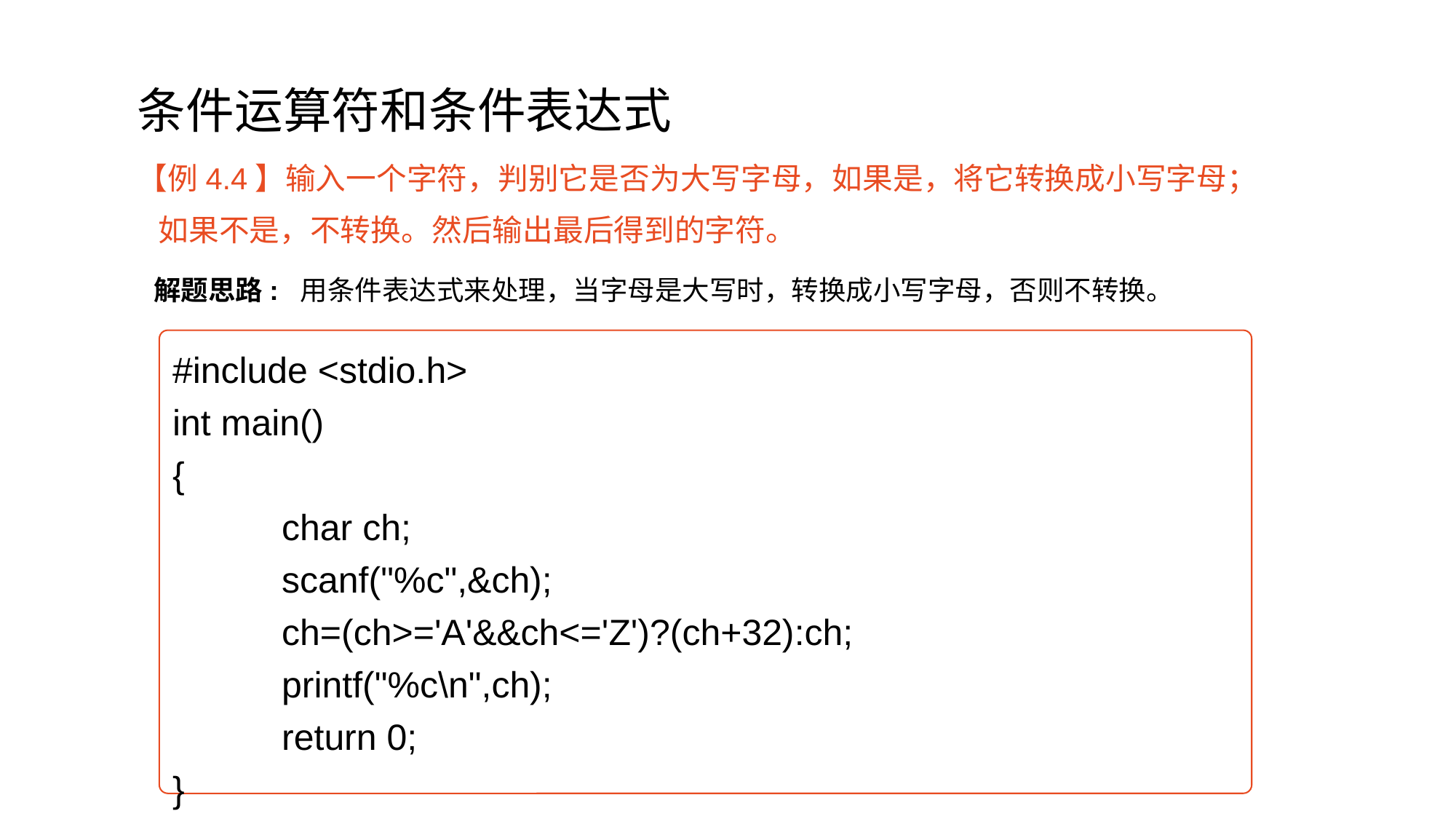

# 条件运算符和条件表达式
【例4.4】输入一个字符，判别它是否为大写字母，如果是，将它转换成小写字母；
  如果不是，不转换。然后输出最后得到的字符。
解题思路:  用条件表达式来处理，当字母是大写时，转换成小写字母，否则不转换。
#include <stdio.h>
int main()
{
	char ch;
	scanf("%c",&ch);
	ch=(ch>='A'&&ch<='Z')?(ch+32):ch;
	printf("%c\n",ch);
	return 0;
}